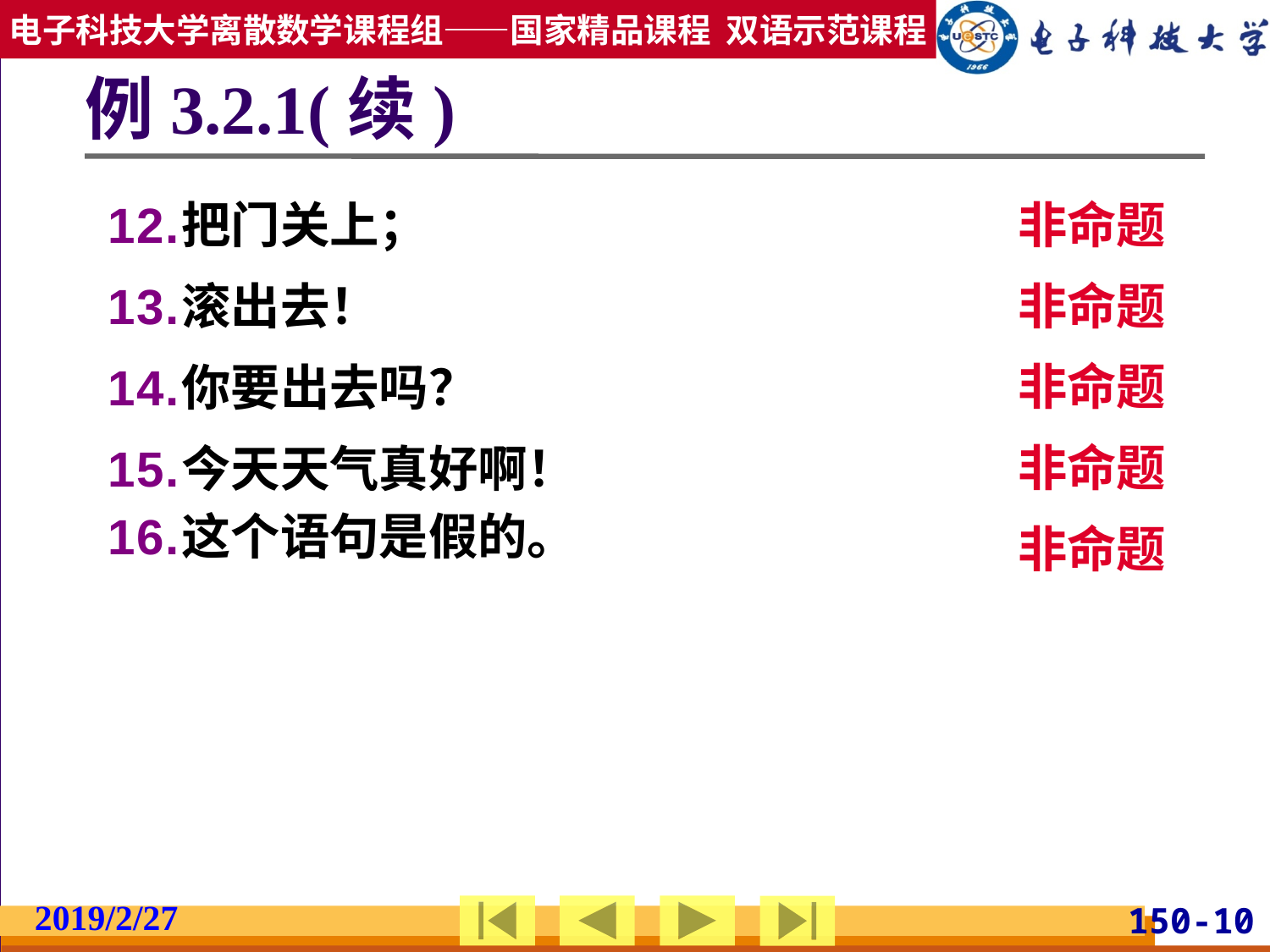

# 例3.2.1(续)
把门关上；
滚出去！
你要出去吗？
今天天气真好啊！
这个语句是假的。
非命题
非命题
非命题
非命题
非命题
2019/2/27